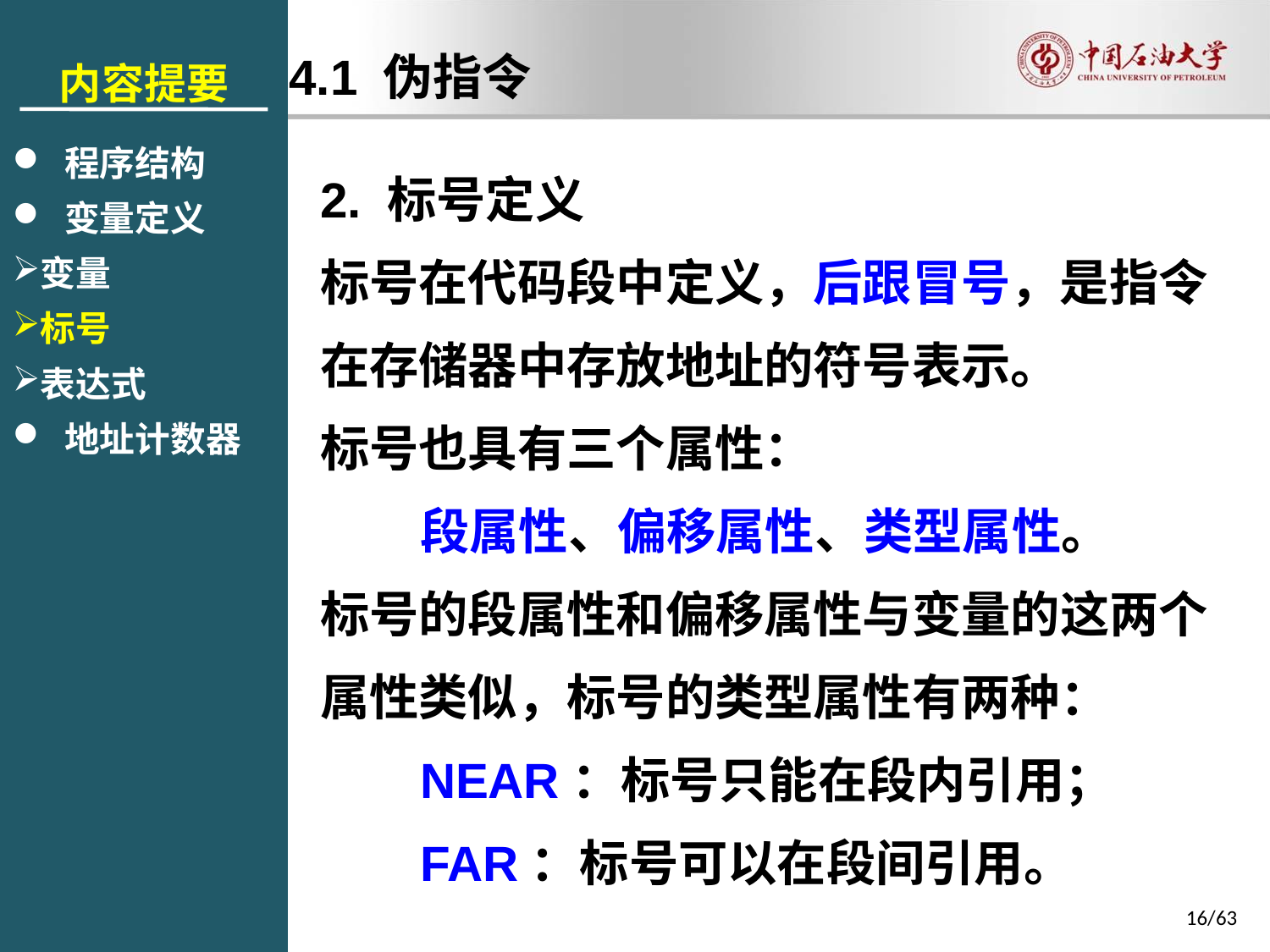

内容提要
 程序结构
 变量定义
变量
标号
表达式
 地址计数器
4.1 伪指令
2. 标号定义
标号在代码段中定义，后跟冒号，是指令在存储器中存放地址的符号表示。
标号也具有三个属性：
段属性、偏移属性、类型属性。
标号的段属性和偏移属性与变量的这两个属性类似，标号的类型属性有两种：
NEAR：标号只能在段内引用；
FAR：标号可以在段间引用。
16/63